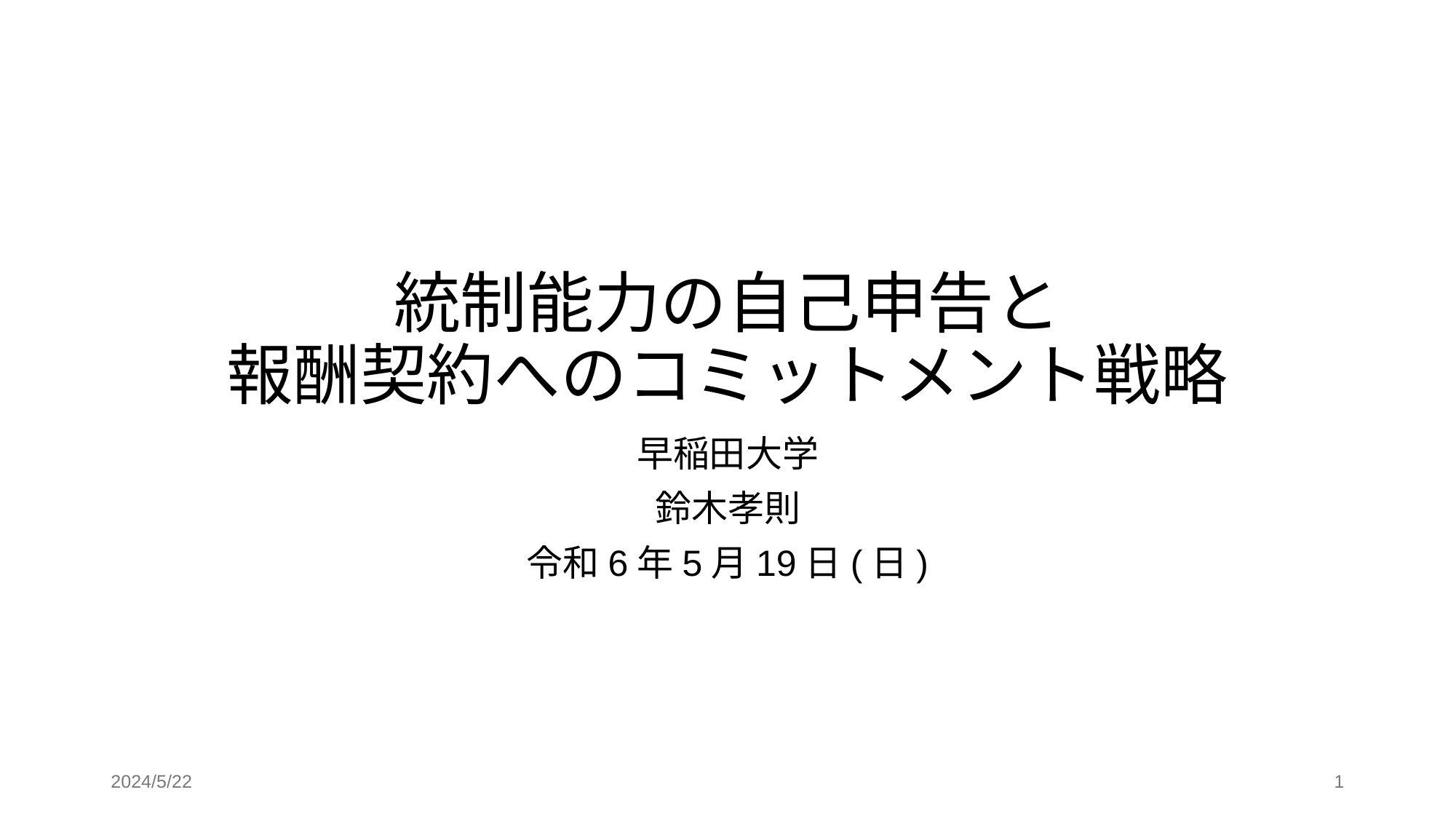

# 統制能力の自己申告と 報酬契約へのコミットメント戦略
早稲田大学
鈴木孝則
令和6年5月19日(日)
2024/5/22
1